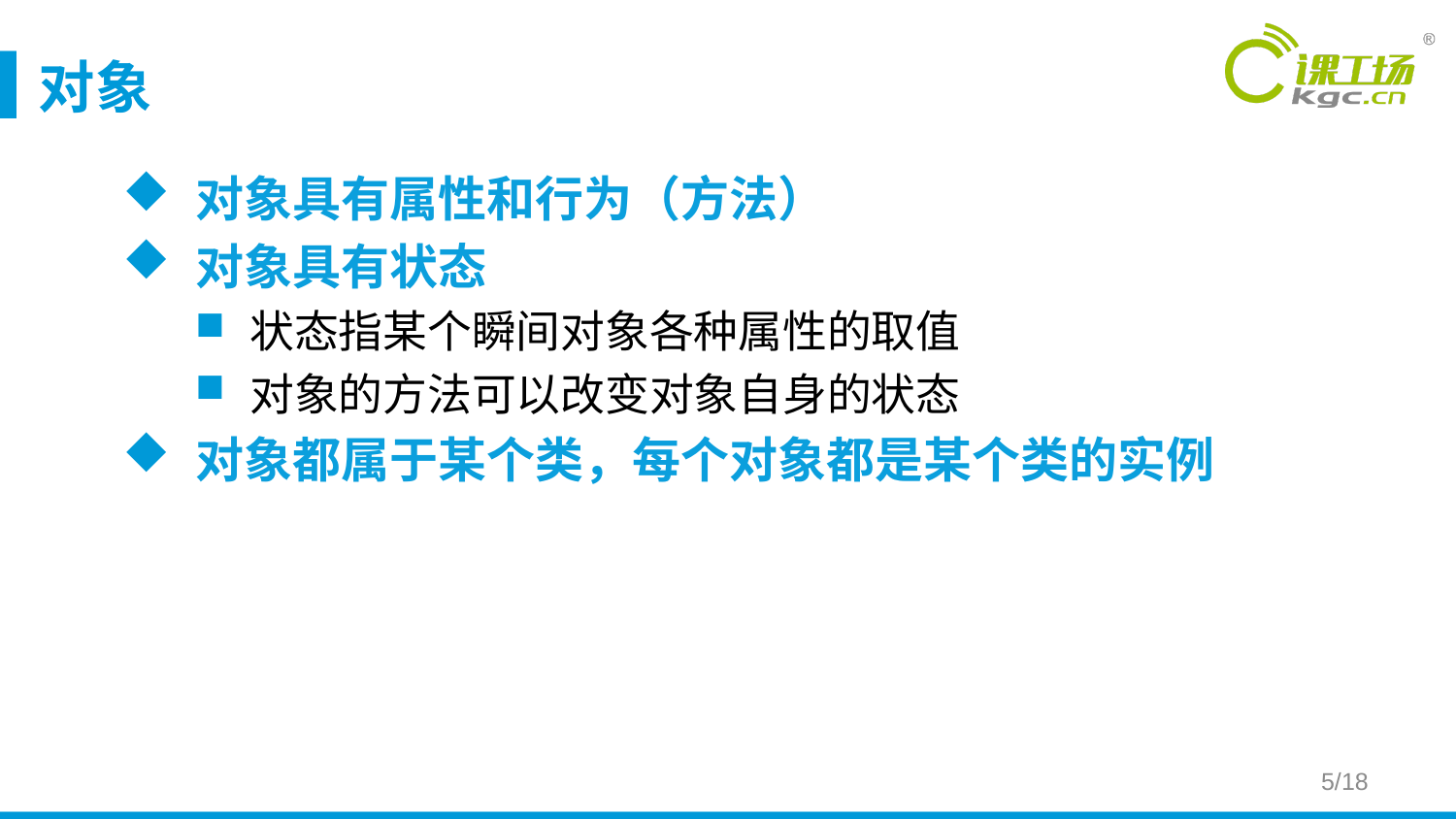

# 对象
对象具有属性和行为（方法）
对象具有状态
状态指某个瞬间对象各种属性的取值
对象的方法可以改变对象自身的状态
对象都属于某个类，每个对象都是某个类的实例

5/18